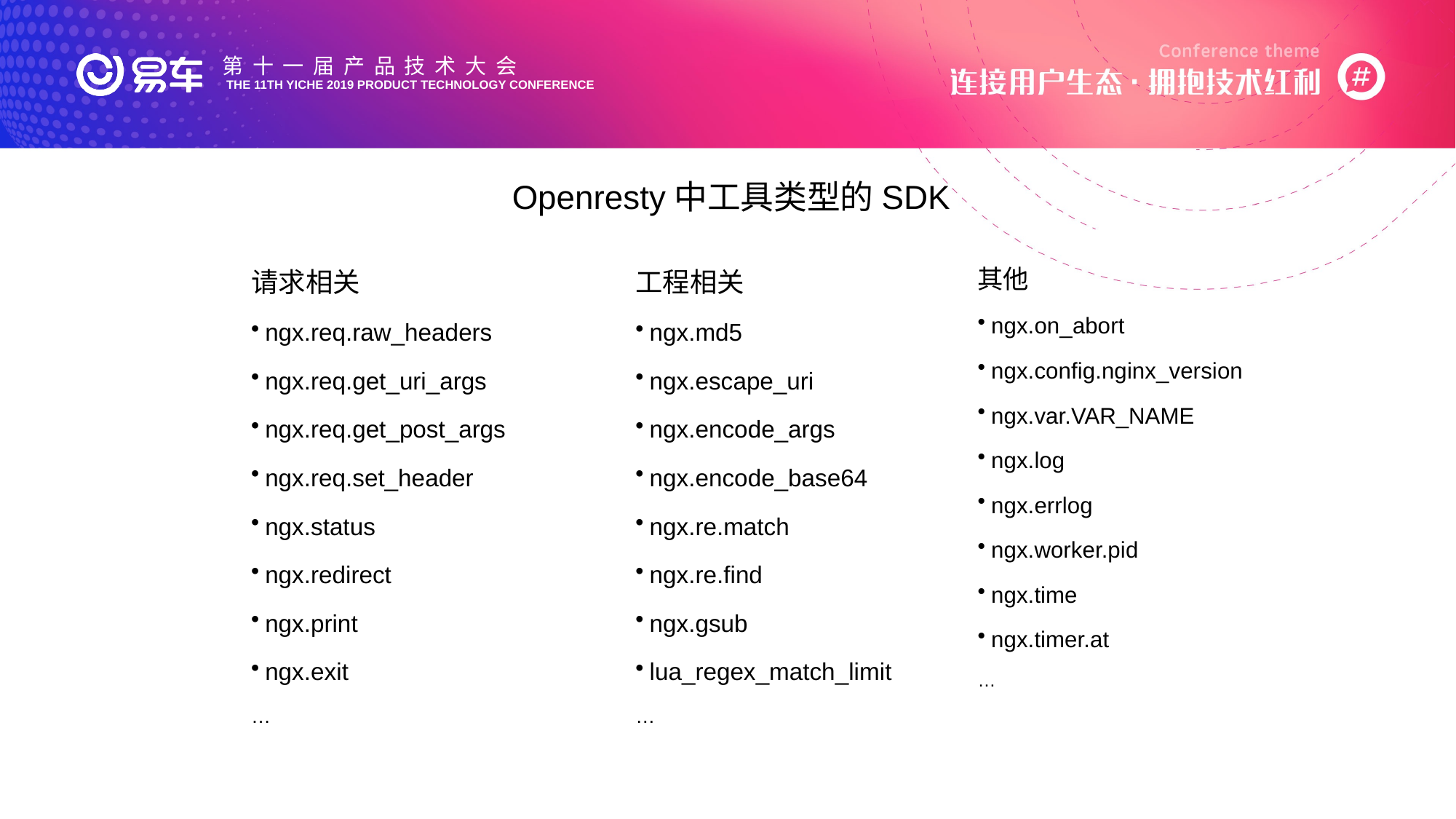

# Openresty中工具类型的SDK
其他
ngx.on_abort
ngx.config.nginx_version
ngx.var.VAR_NAME
ngx.log
ngx.errlog
ngx.worker.pid
ngx.time
ngx.timer.at
…
请求相关
ngx.req.raw_headers
ngx.req.get_uri_args
ngx.req.get_post_args
ngx.req.set_header
ngx.status
ngx.redirect
ngx.print
ngx.exit
…
工程相关
ngx.md5
ngx.escape_uri
ngx.encode_args
ngx.encode_base64
ngx.re.match
ngx.re.find
ngx.gsub
lua_regex_match_limit
…